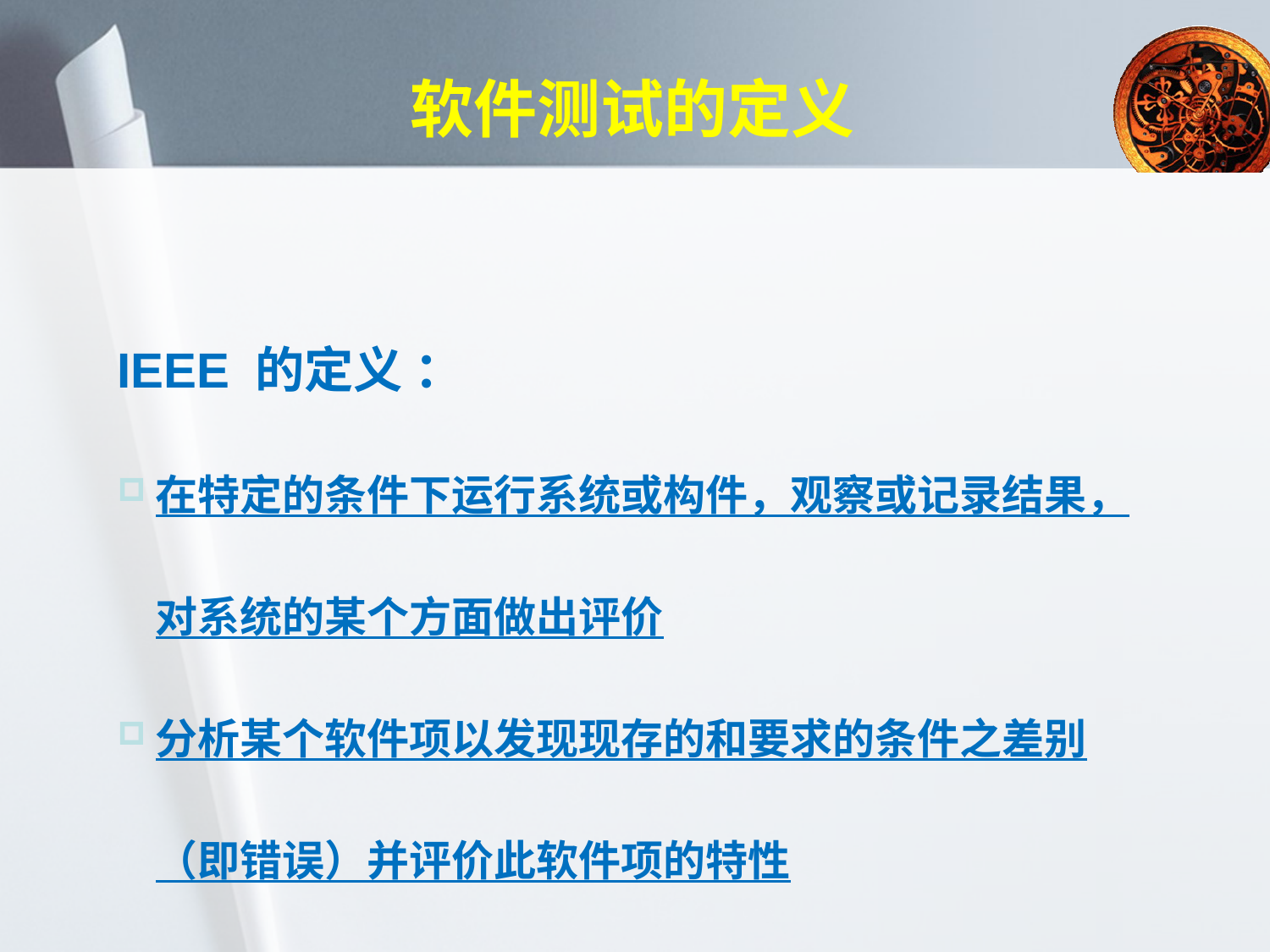

# 软件测试的定义
IEEE 的定义 ：
在特定的条件下运行系统或构件，观察或记录结果，对系统的某个方面做出评价
分析某个软件项以发现现存的和要求的条件之差别（即错误）并评价此软件项的特性